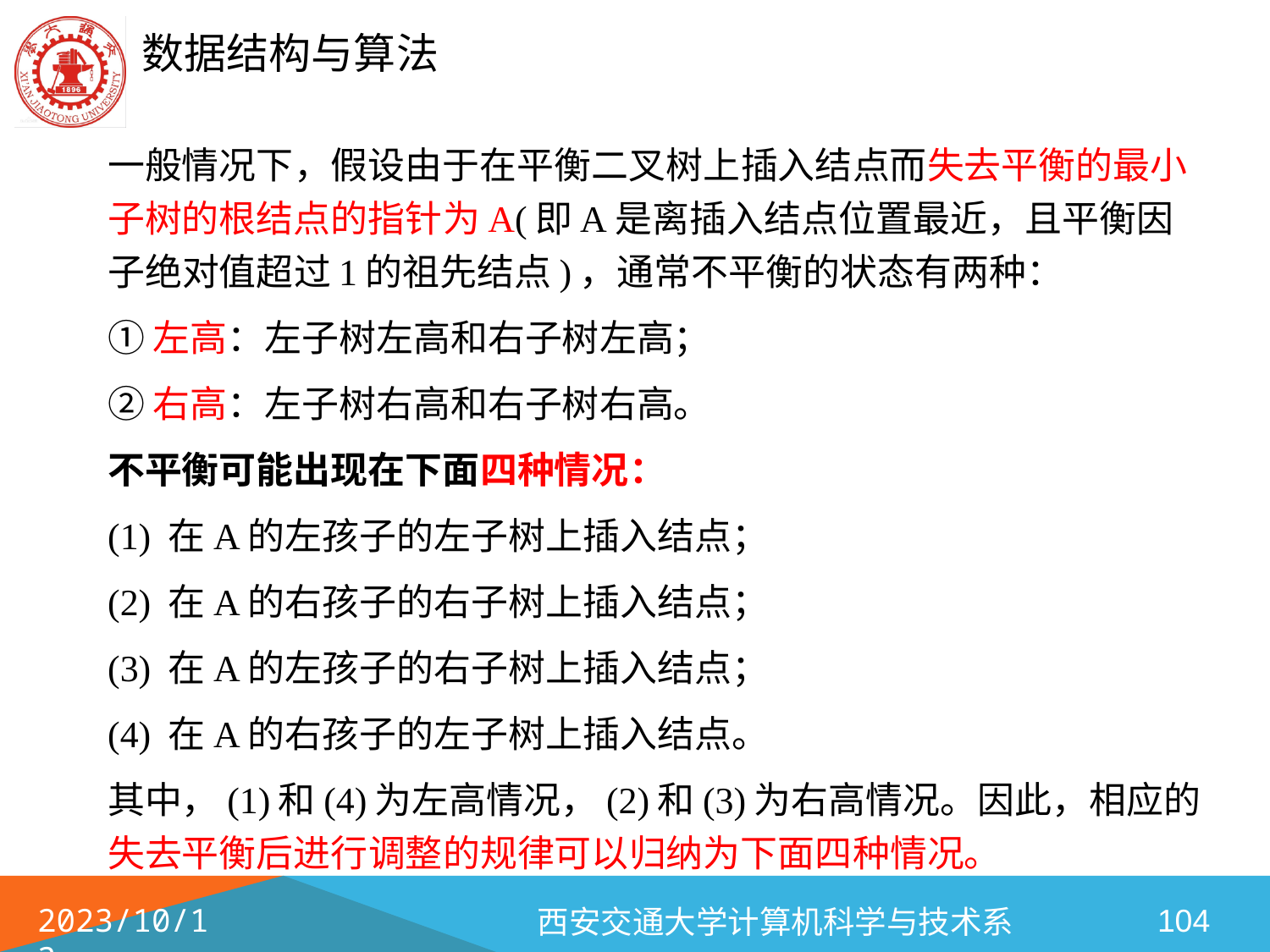

一般情况下，假设由于在平衡二叉树上插入结点而失去平衡的最小子树的根结点的指针为A(即A是离插入结点位置最近，且平衡因子绝对值超过1的祖先结点)，通常不平衡的状态有两种：
		①左高：左子树左高和右子树左高；
		②右高：左子树右高和右子树右高。
	不平衡可能出现在下面四种情况：
	(1) 在A的左孩子的左子树上插入结点；
	(2) 在A的右孩子的右子树上插入结点；
	(3) 在A的左孩子的右子树上插入结点；
	(4) 在A的右孩子的左子树上插入结点。
	其中，(1)和(4)为左高情况，(2)和(3)为右高情况。因此，相应的失去平衡后进行调整的规律可以归纳为下面四种情况。